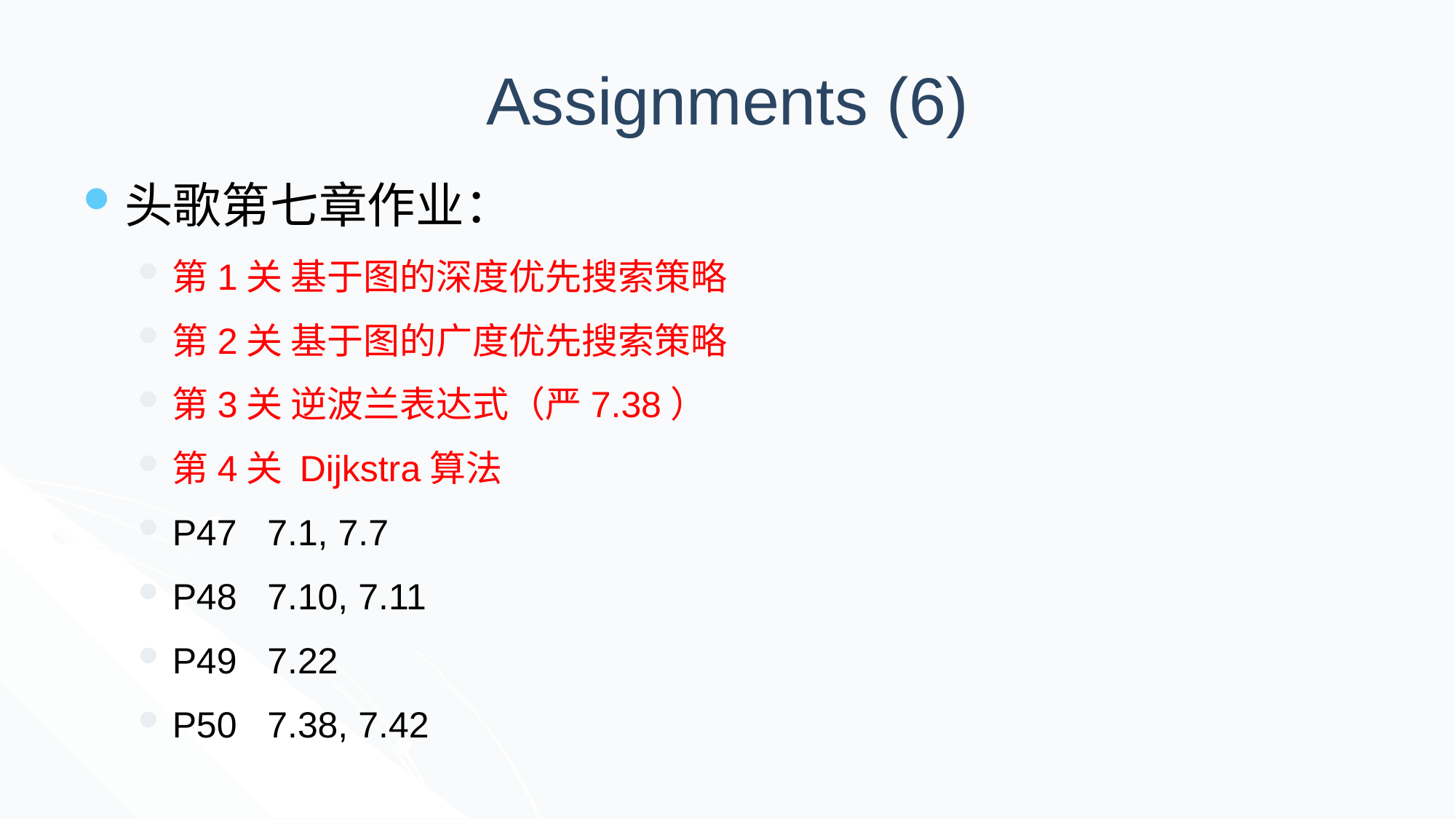

# Assignments (6)
头歌第七章作业：
第1关 基于图的深度优先搜索策略
第2关 基于图的广度优先搜索策略
第3关 逆波兰表达式（严7.38）
第4关 Dijkstra算法
P47   7.1, 7.7
P48   7.10, 7.11
P49   7.22
P50   7.38, 7.42